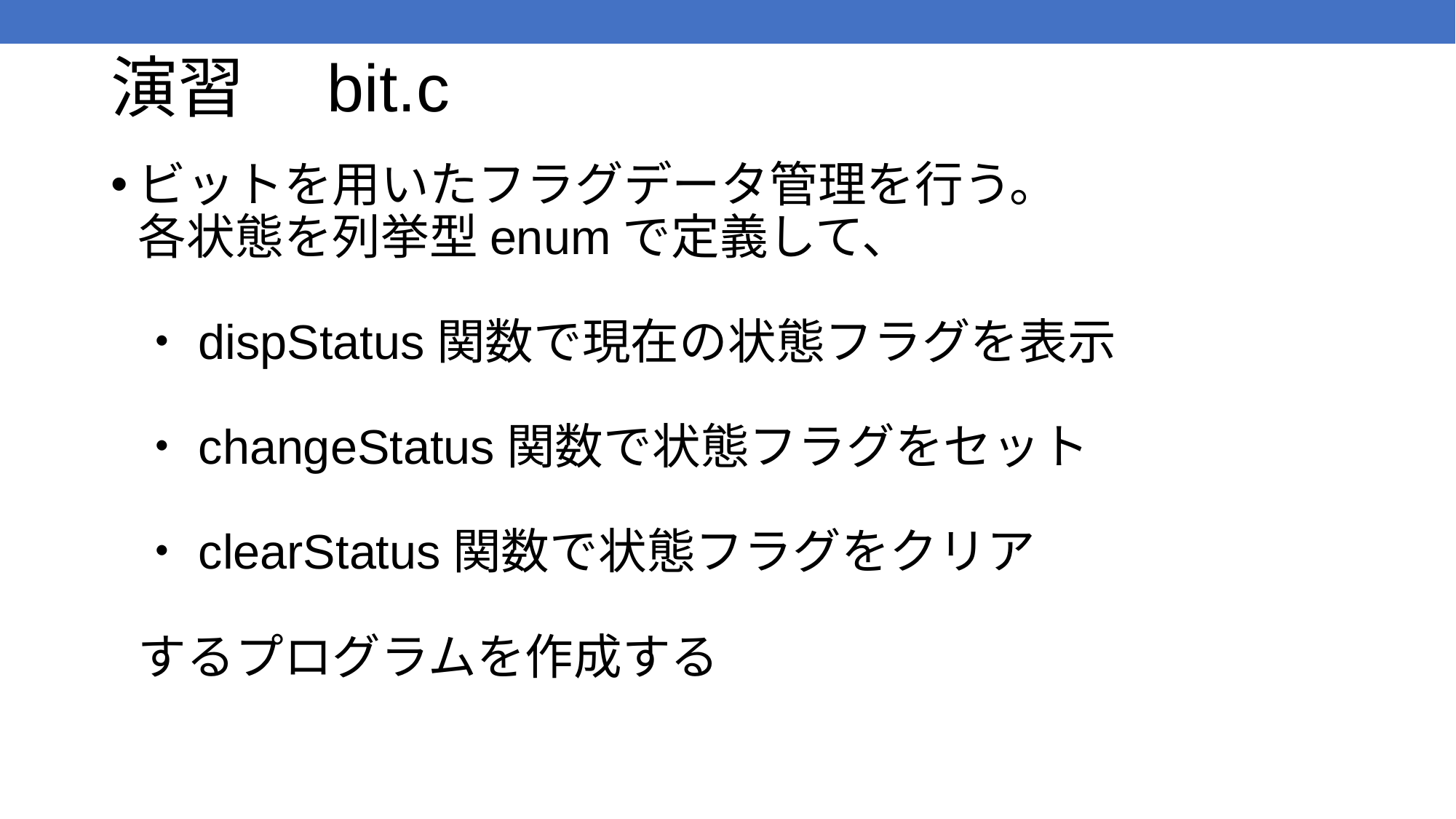

# 演習　bit.c
ビットを用いたフラグデータ管理を行う。
各状態を列挙型enumで定義して、
・dispStatus関数で現在の状態フラグを表示
・changeStatus関数で状態フラグをセット
・clearStatus関数で状態フラグをクリア
するプログラムを作成する